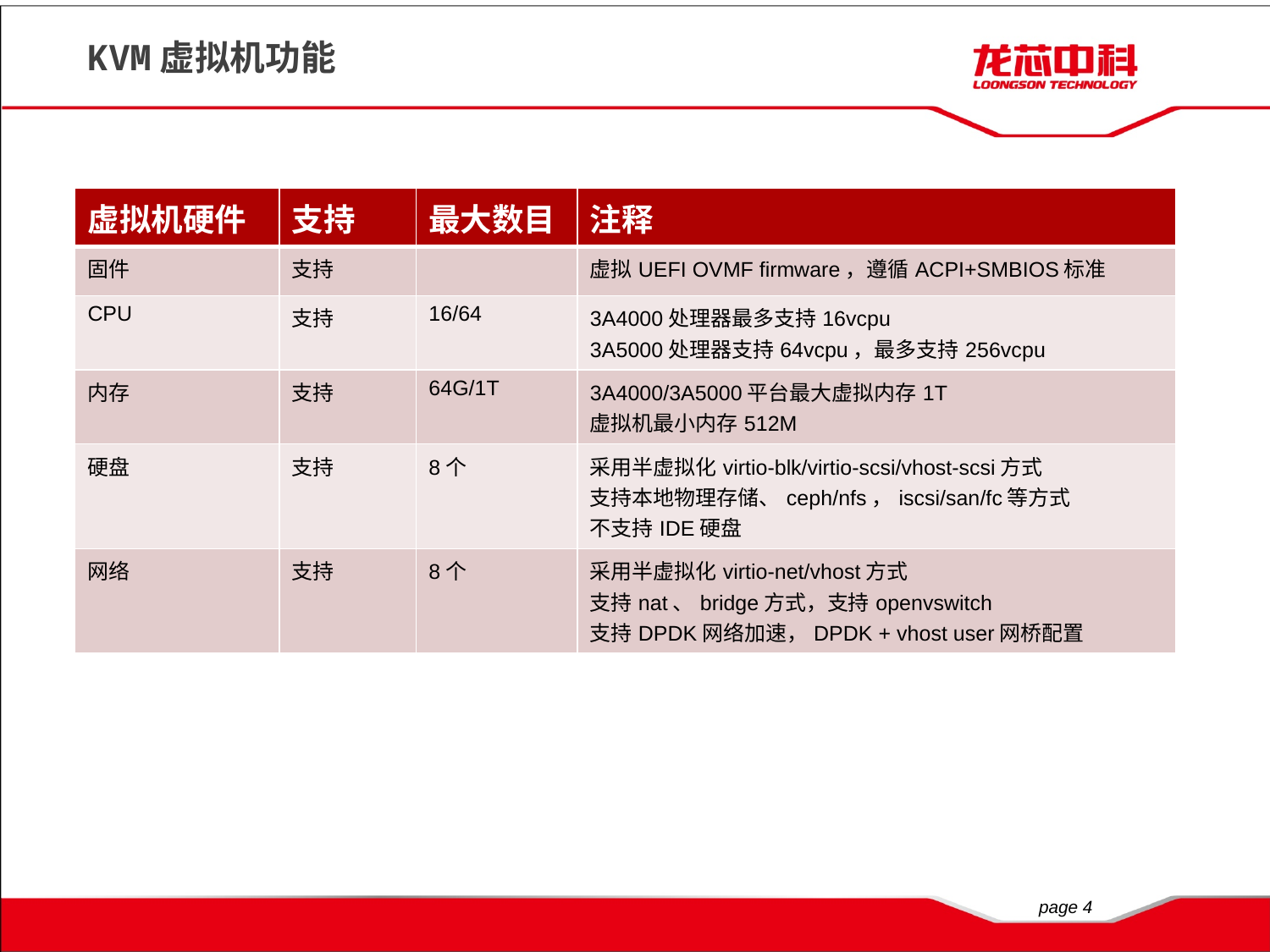

# KVM虚拟机功能
| 虚拟机硬件 | 支持 | 最大数目 | 注释 |
| --- | --- | --- | --- |
| 固件 | 支持 |  | 虚拟UEFI OVMF firmware，遵循ACPI+SMBIOS标准 |
| CPU | 支持 | 16/64 | 3A4000处理器最多支持16vcpu 3A5000处理器支持64vcpu，最多支持256vcpu |
| 内存 | 支持 | 64G/1T | 3A4000/3A5000平台最大虚拟内存1T 虚拟机最小内存512M |
| 硬盘 | 支持 | 8个 | 采用半虚拟化virtio-blk/virtio-scsi/vhost-scsi方式 支持本地物理存储、ceph/nfs，iscsi/san/fc等方式 不支持IDE硬盘 |
| 网络 | 支持 | 8个 | 采用半虚拟化virtio-net/vhost方式 支持nat、bridge方式，支持openvswitch 支持DPDK网络加速，DPDK + vhost user网桥配置 |
page 4